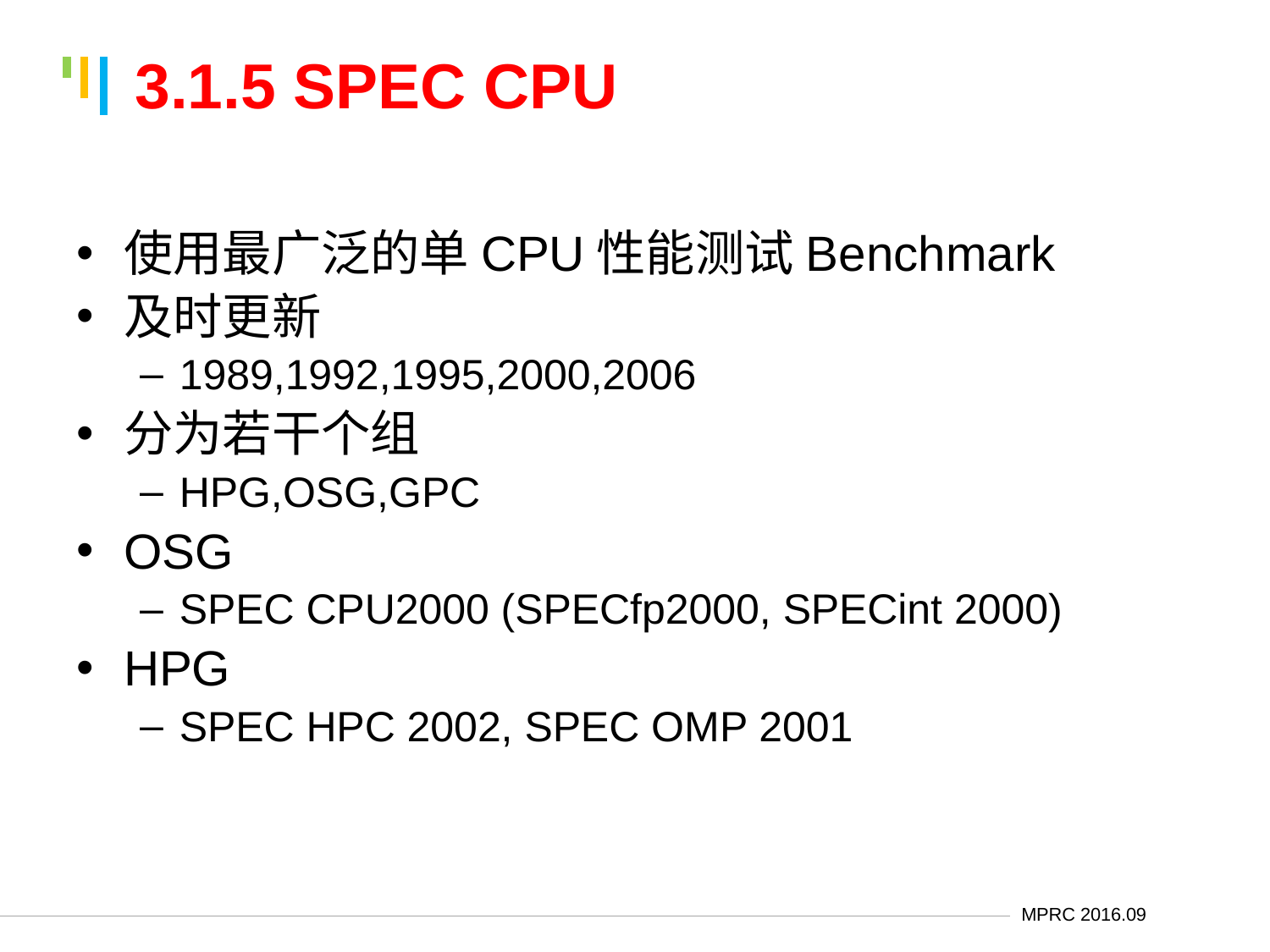

# 3.1.5 SPEC CPU
使用最广泛的单CPU性能测试Benchmark
及时更新
1989,1992,1995,2000,2006
分为若干个组
HPG,OSG,GPC
OSG
SPEC CPU2000 (SPECfp2000, SPECint 2000)
HPG
SPEC HPC 2002, SPEC OMP 2001